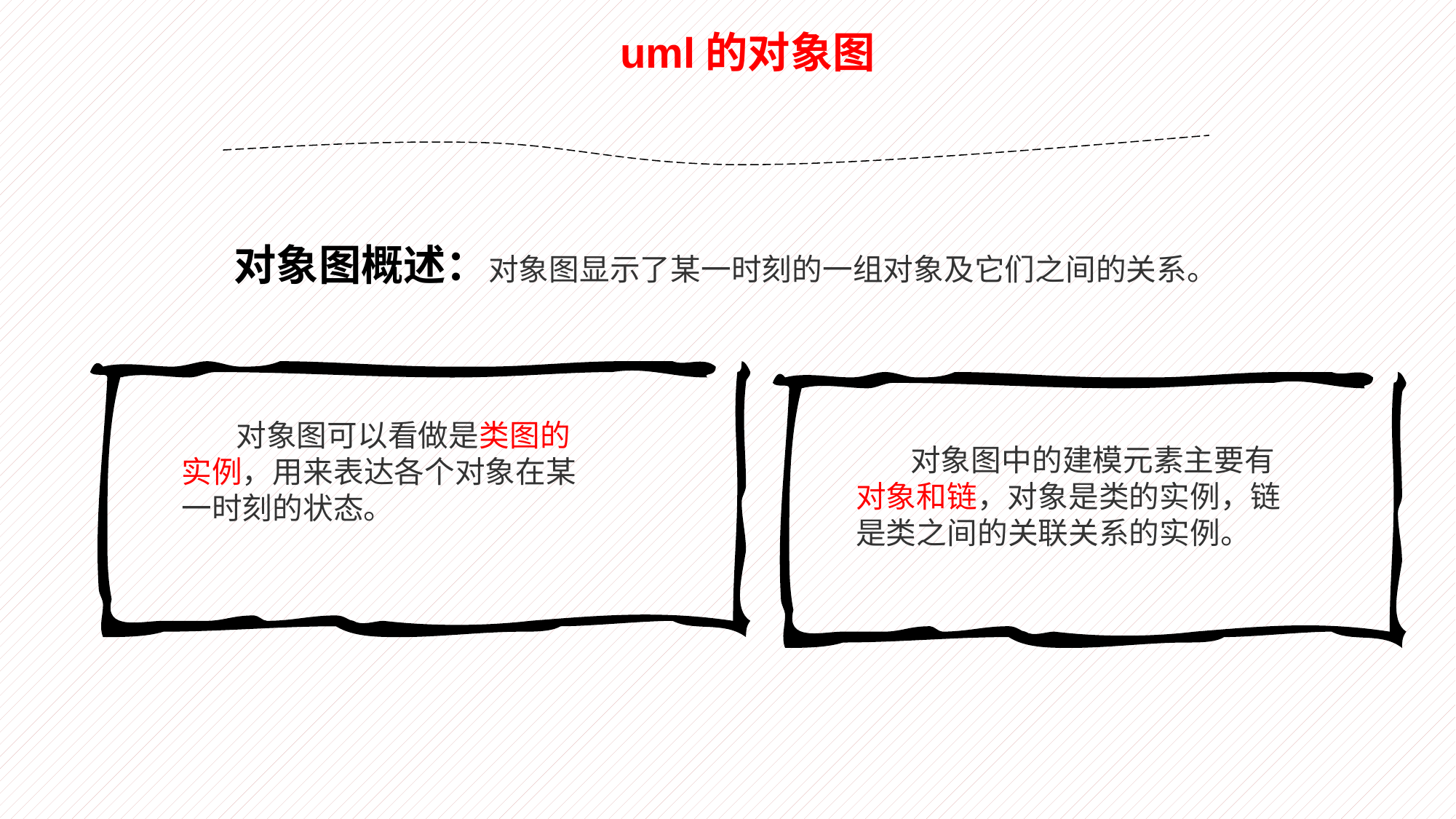

uml的对象图

对象图概述：对象图显示了某一时刻的一组对象及它们之间的关系。

　　对象图可以看做是类图的实例，用来表达各个对象在某一时刻的状态。
　　对象图中的建模元素主要有对象和链，对象是类的实例，链是类之间的关联关系的实例。